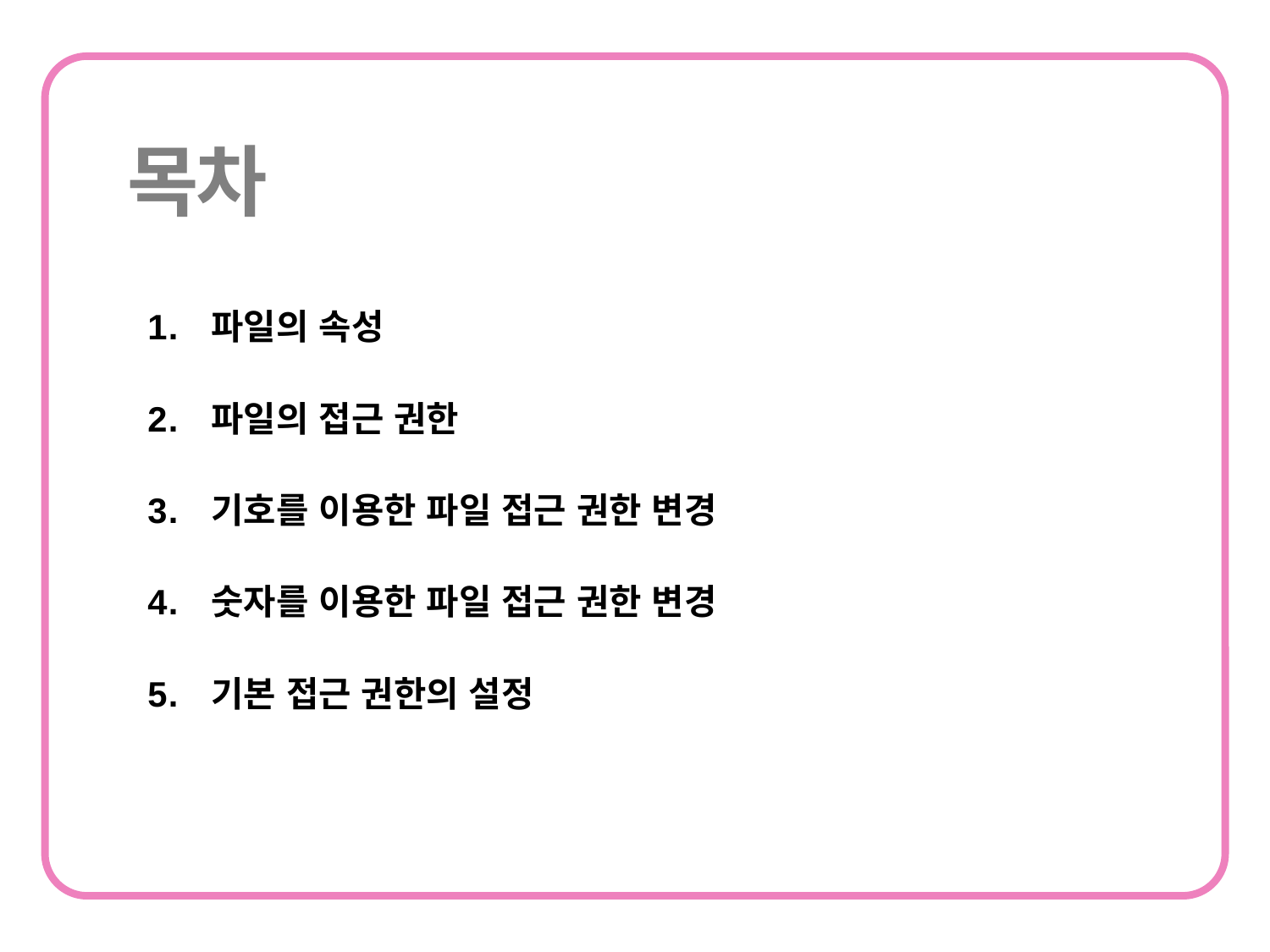

파일의 속성
파일의 접근 권한
기호를 이용한 파일 접근 권한 변경
숫자를 이용한 파일 접근 권한 변경
기본 접근 권한의 설정